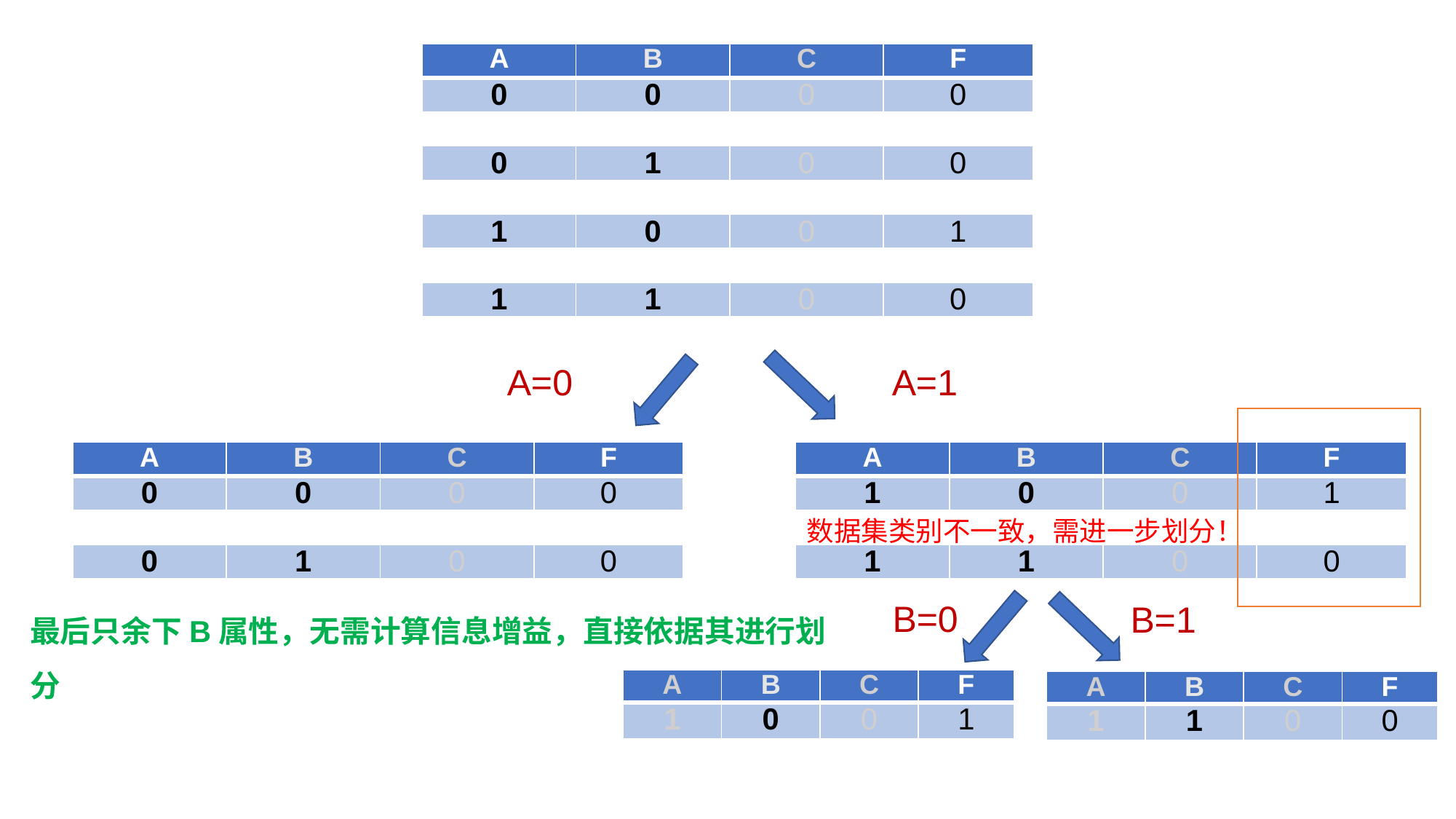

| A | B | C | F |
| --- | --- | --- | --- |
| 0 | 0 | 0 | 0 |
|  |  |  |  |
| 0 | 1 | 0 | 0 |
|  |  |  |  |
| 1 | 0 | 0 | 1 |
|  |  |  |  |
| 1 | 1 | 0 | 0 |

A=0
A=1

| A | B | C | F |
| --- | --- | --- | --- |
| 1 | 0 | 0 | 1 |
|  |  |  |  |
| 1 | 1 | 0 | 0 |
| A | B | C | F |
| --- | --- | --- | --- |
| 0 | 0 | 0 | 0 |
|  |  |  |  |
| 0 | 1 | 0 | 0 |
数据集类别不一致，需进一步划分！

最后只余下B属性，无需计算信息增益，直接依据其进行划分
B=0
B=1
| A | B | C | F |
| --- | --- | --- | --- |
| 1 | 0 | 0 | 1 |
| A | B | C | F |
| --- | --- | --- | --- |
| 1 | 1 | 0 | 0 |